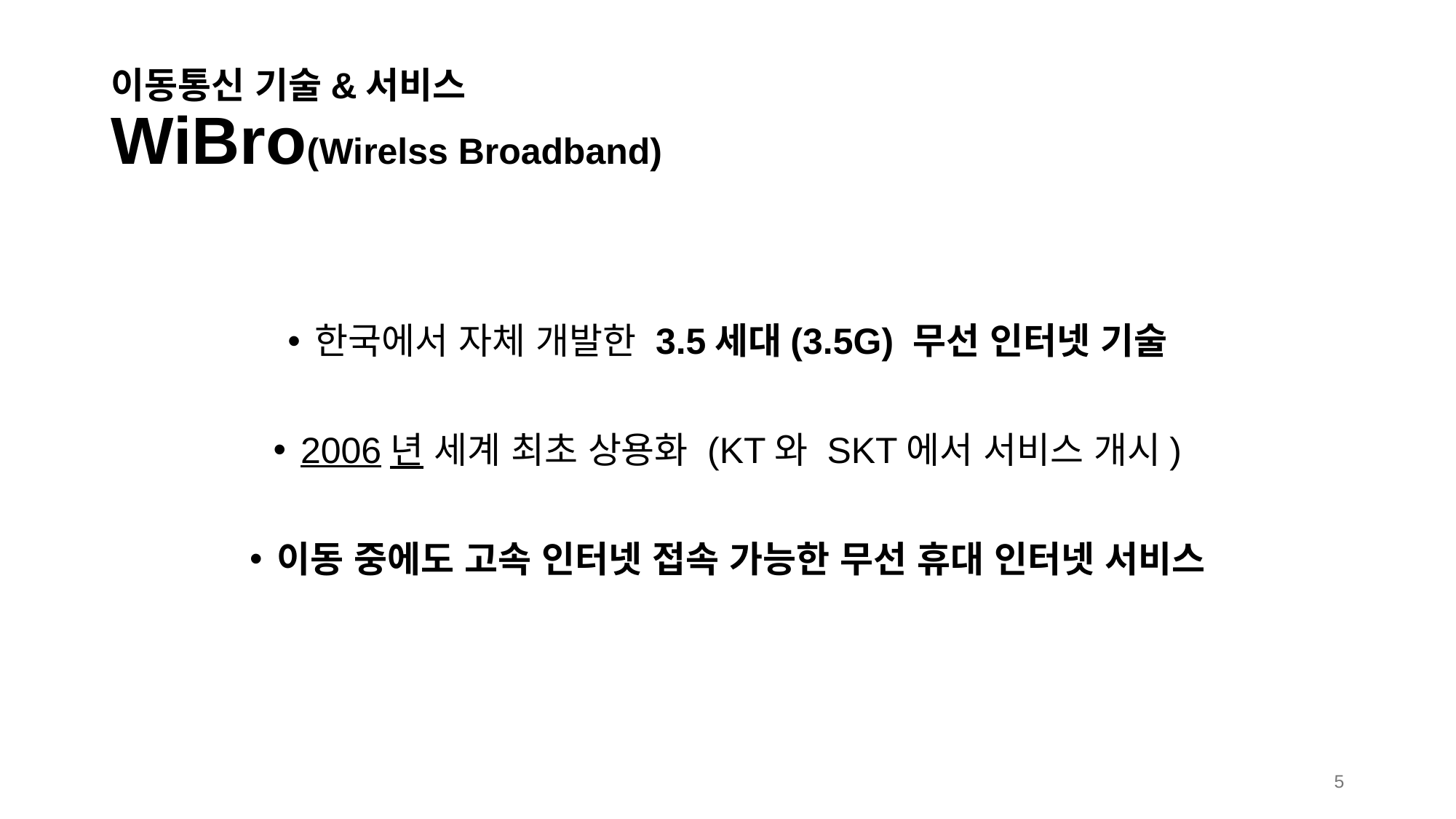

# 이동통신 기술&서비스 WiBro(Wirelss Broadband)

한국에서 자체 개발한 3.5세대(3.5G) 무선 인터넷 기술

2006년 세계 최초 상용화 (KT와 SKT에서 서비스 개시)

이동 중에도 고속 인터넷 접속 가능한 무선 휴대 인터넷 서비스

5